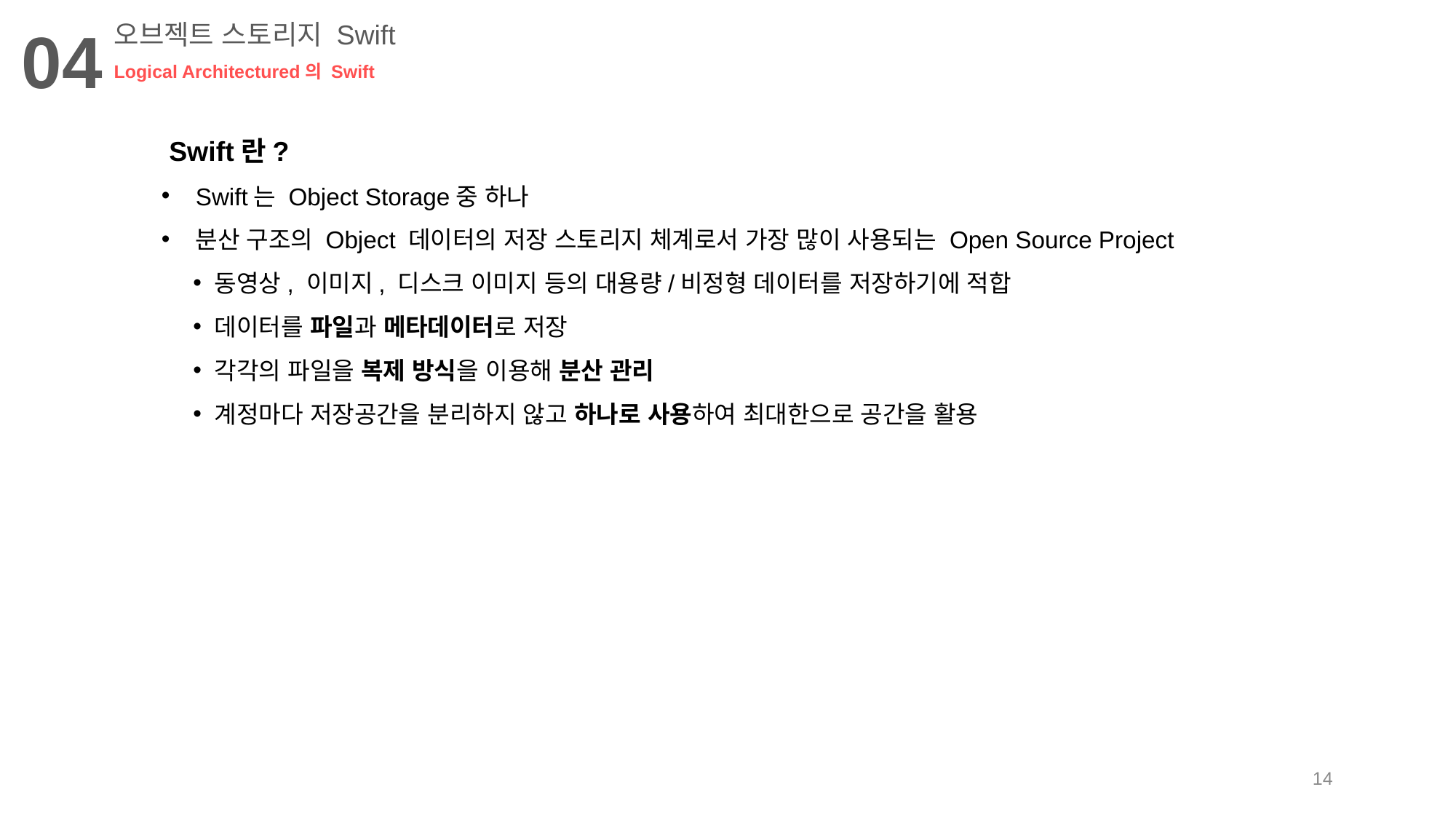

04
오브젝트 스토리지 Swift
Logical Architectured의 Swift
 Swift란?
Swift는 Object Storage중 하나
분산 구조의 Object 데이터의 저장 스토리지 체계로서 가장 많이 사용되는 Open Source Project
동영상, 이미지, 디스크 이미지 등의 대용량/비정형 데이터를 저장하기에 적합
데이터를 파일과 메타데이터로 저장
각각의 파일을 복제 방식을 이용해 분산 관리
계정마다 저장공간을 분리하지 않고 하나로 사용하여 최대한으로 공간을 활용
14